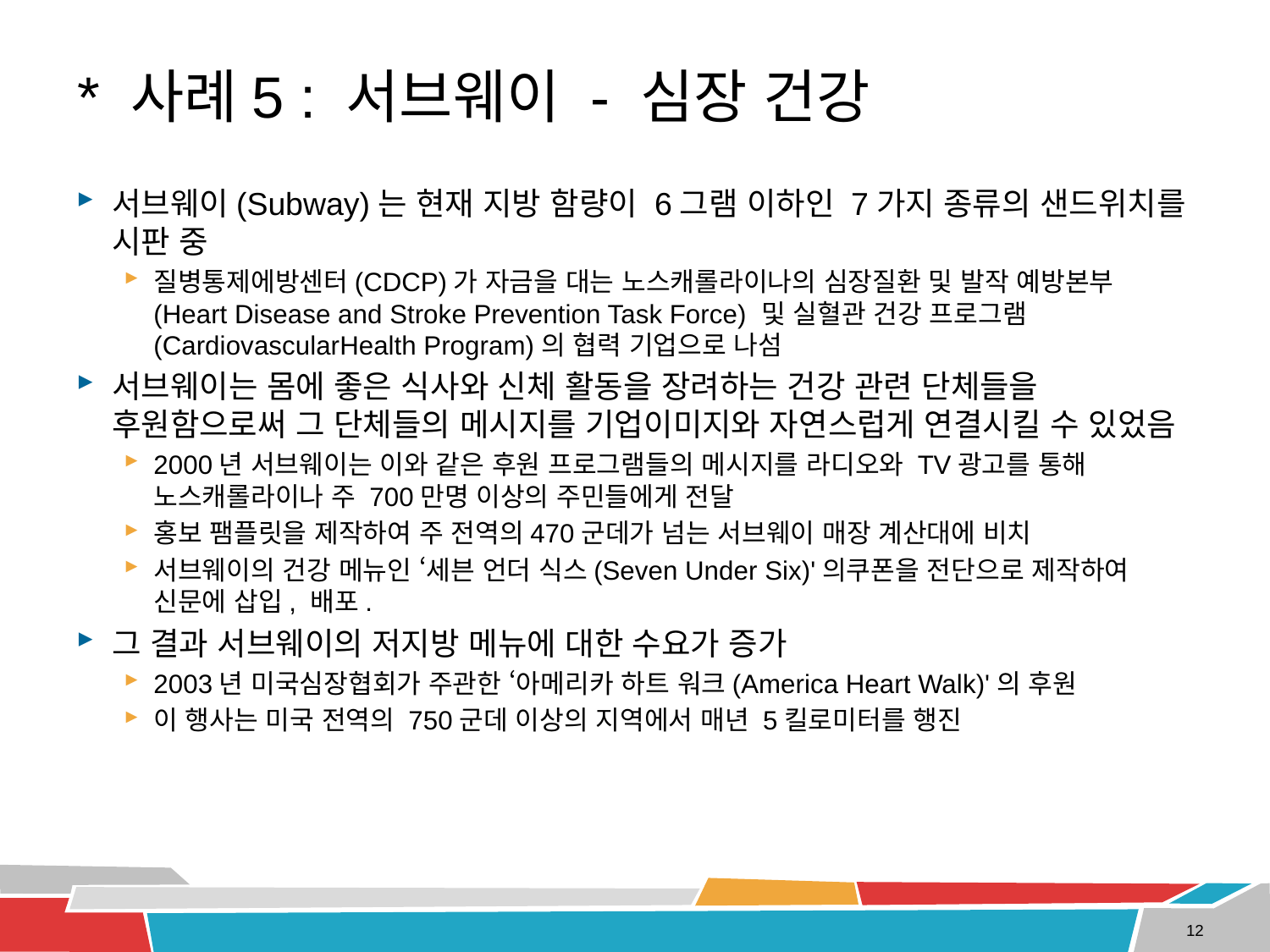

# * 사례5 : 서브웨이 - 심장 건강
서브웨이(Subway)는 현재 지방 함량이 6그램 이하인 7가지 종류의 샌드위치를 시판 중
질병통제에방센터(CDCP)가 자금을 대는 노스캐롤라이나의 심장질환 및 발작 예방본부(Heart Disease and Stroke Prevention Task Force) 및 실혈관 건강 프로그램(CardiovascularHealth Program)의 협력 기업으로 나섬
서브웨이는 몸에 좋은 식사와 신체 활동을 장려하는 건강 관련 단체들을 후원함으로써 그 단체들의 메시지를 기업이미지와 자연스럽게 연결시킬 수 있었음
2000년 서브웨이는 이와 같은 후원 프로그램들의 메시지를 라디오와 TV광고를 통해 노스캐롤라이나 주 700만명 이상의 주민들에게 전달
홍보 팸플릿을 제작하여 주 전역의470군데가 넘는 서브웨이 매장 계산대에 비치
서브웨이의 건강 메뉴인 ‘세븐 언더 식스(Seven Under Six)'의쿠폰을 전단으로 제작하여 신문에 삽입, 배포.
그 결과 서브웨이의 저지방 메뉴에 대한 수요가 증가
2003년 미국심장협회가 주관한 ‘아메리카 하트 워크(America Heart Walk)'의 후원
이 행사는 미국 전역의 750군데 이상의 지역에서 매년 5킬로미터를 행진
12